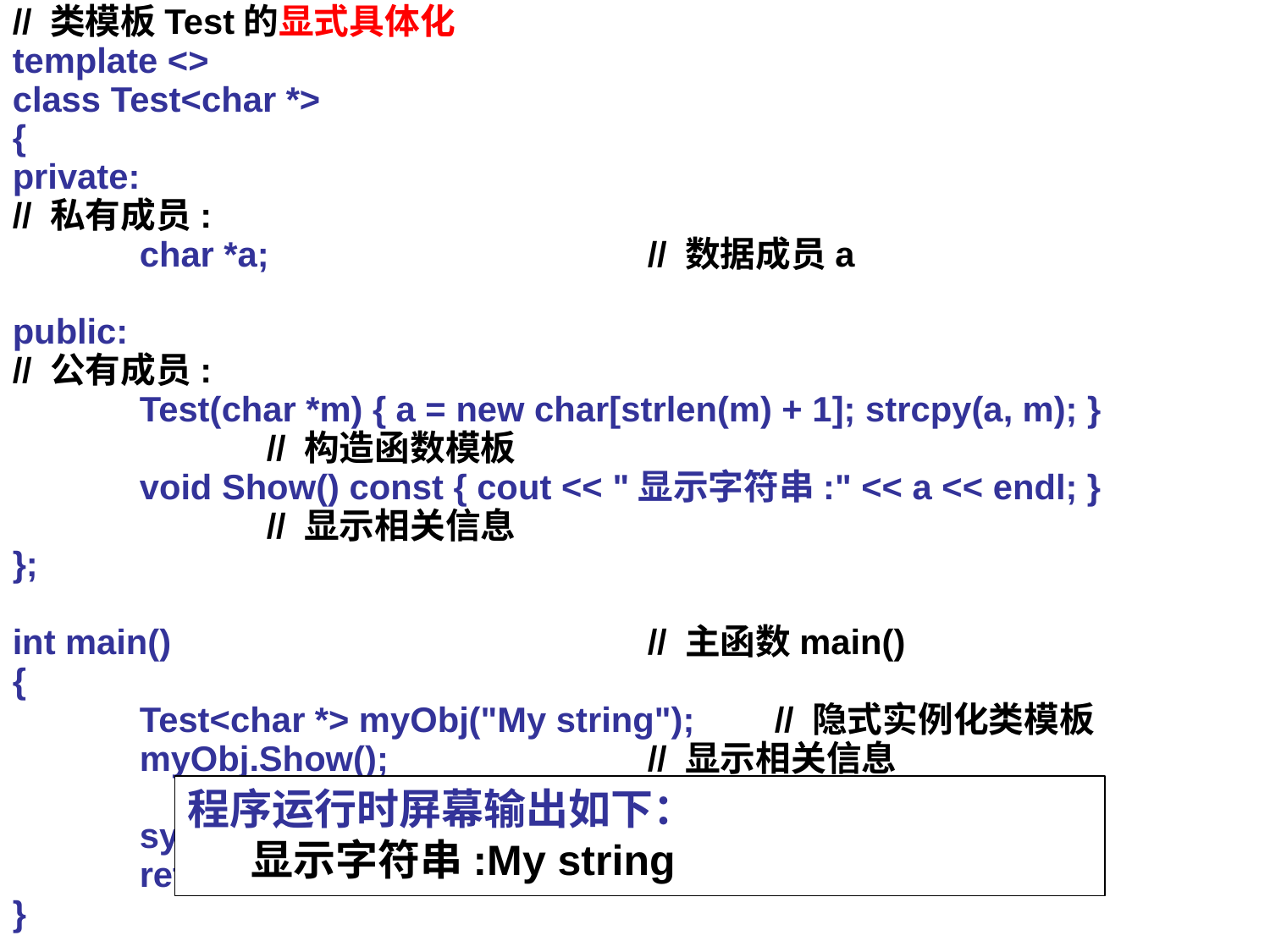

// 类模板Test的显式具体化
template <>
class Test<char *>
{
private:
// 私有成员:
	char *a;			// 数据成员a

public:
// 公有成员:
	Test(char *m) { a = new char[strlen(m) + 1]; strcpy(a, m); }
		// 构造函数模板
	void Show() const { cout << "显示字符串:" << a << endl; }
		// 显示相关信息
};

int main()				// 主函数main()
{
	Test<char *> myObj("My string");	// 隐式实例化类模板
	myObj.Show();			// 显示相关信息

	system("PAUSE");		// 输出系统提示信息
	return 0;               		// 返回值0, 返回操作系统
}
程序运行时屏幕输出如下：
显示字符串:My string